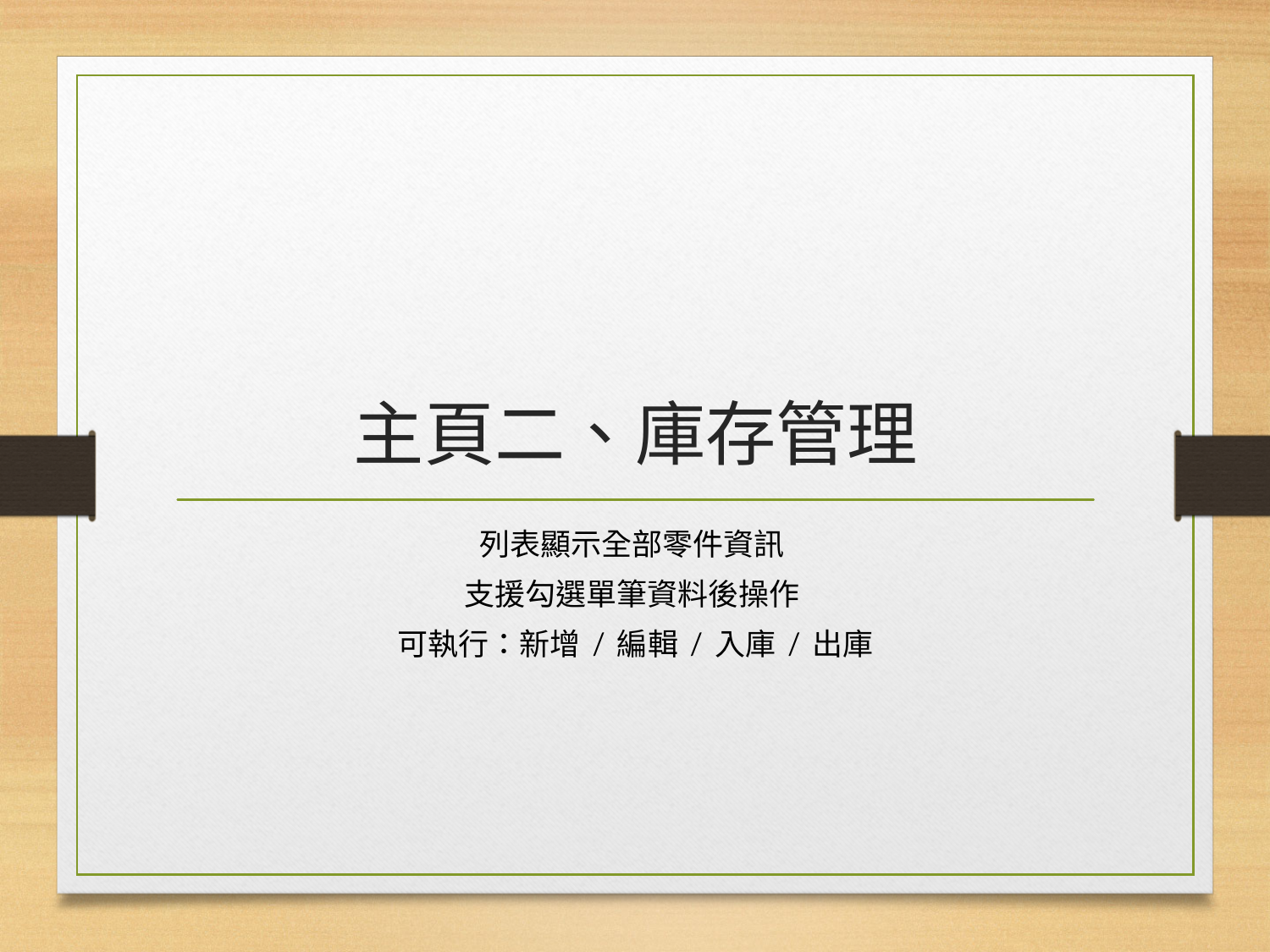

# 主頁二、庫存管理
列表顯示全部零件資訊
支援勾選單筆資料後操作
可執行：新增 / 編輯 / 入庫 / 出庫